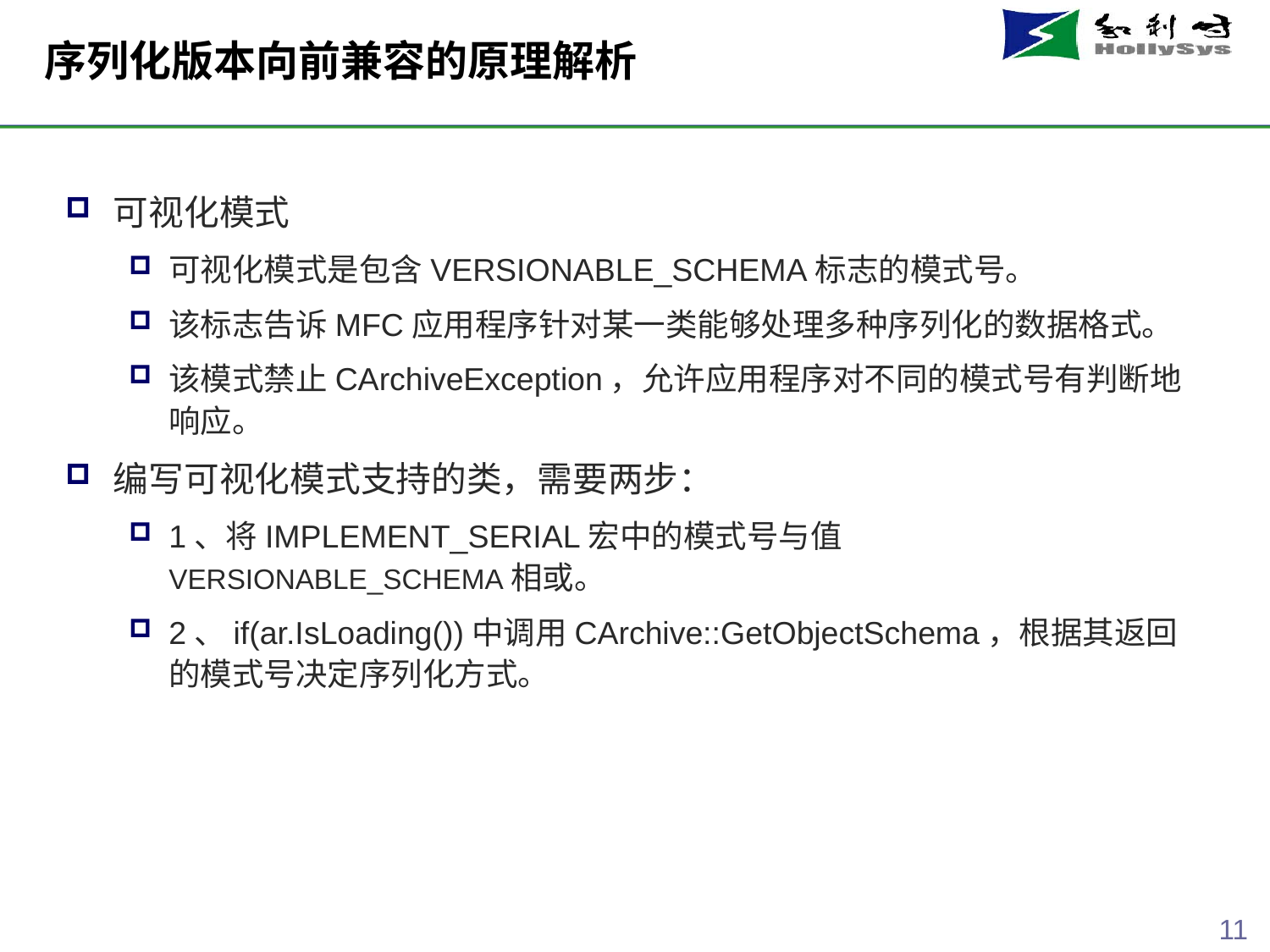

# 序列化版本向前兼容的原理解析
可视化模式
可视化模式是包含VERSIONABLE_SCHEMA标志的模式号。
该标志告诉MFC应用程序针对某一类能够处理多种序列化的数据格式。
该模式禁止CArchiveException，允许应用程序对不同的模式号有判断地响应。
编写可视化模式支持的类，需要两步：
1、将IMPLEMENT_SERIAL宏中的模式号与值VERSIONABLE_SCHEMA相或。
2、if(ar.IsLoading())中调用CArchive::GetObjectSchema，根据其返回的模式号决定序列化方式。